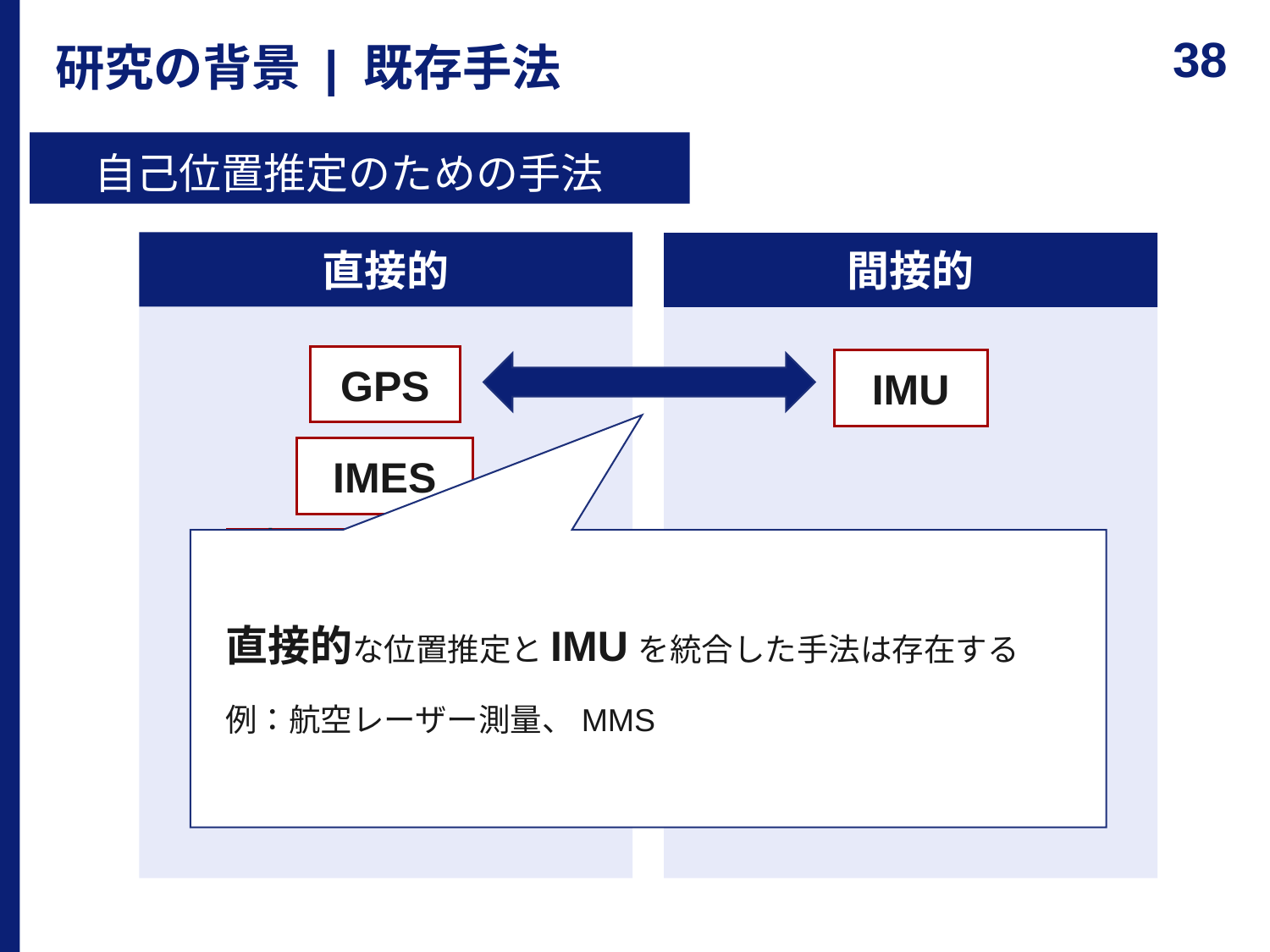

# 研究の背景 | 既存手法
自己位置推定のための手法
直接的
間接的
間接的

GPS
IMU

IMES
Bluetooth/超音波/赤外線
ビーコン
直接的な位置推定とIMUを統合した手法は存在する

例：航空レーザー測量、MMS
画像センサ
Wi-Fi
基地局